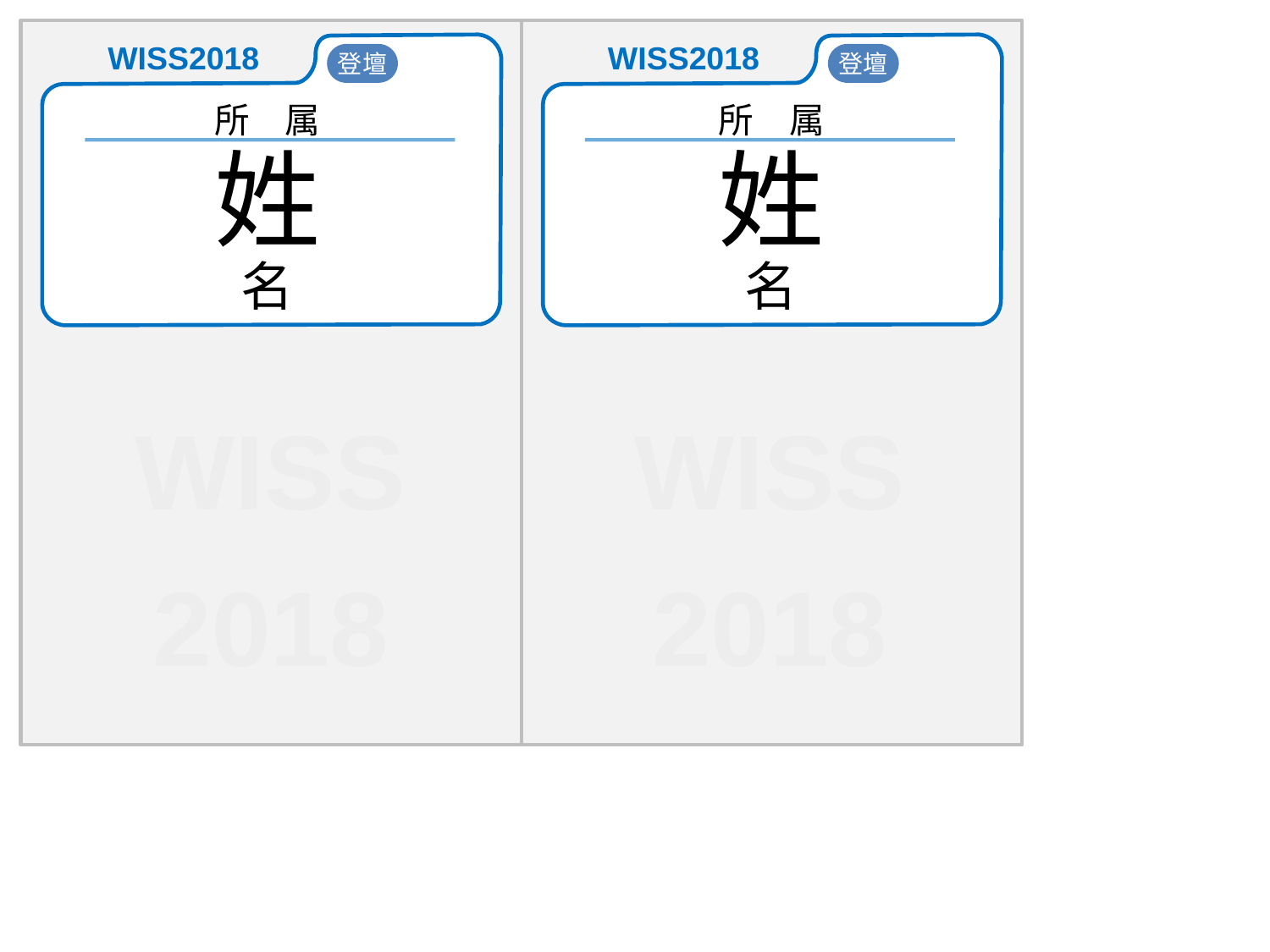

登壇

登壇
所　属
姓
名
所　属
姓
名